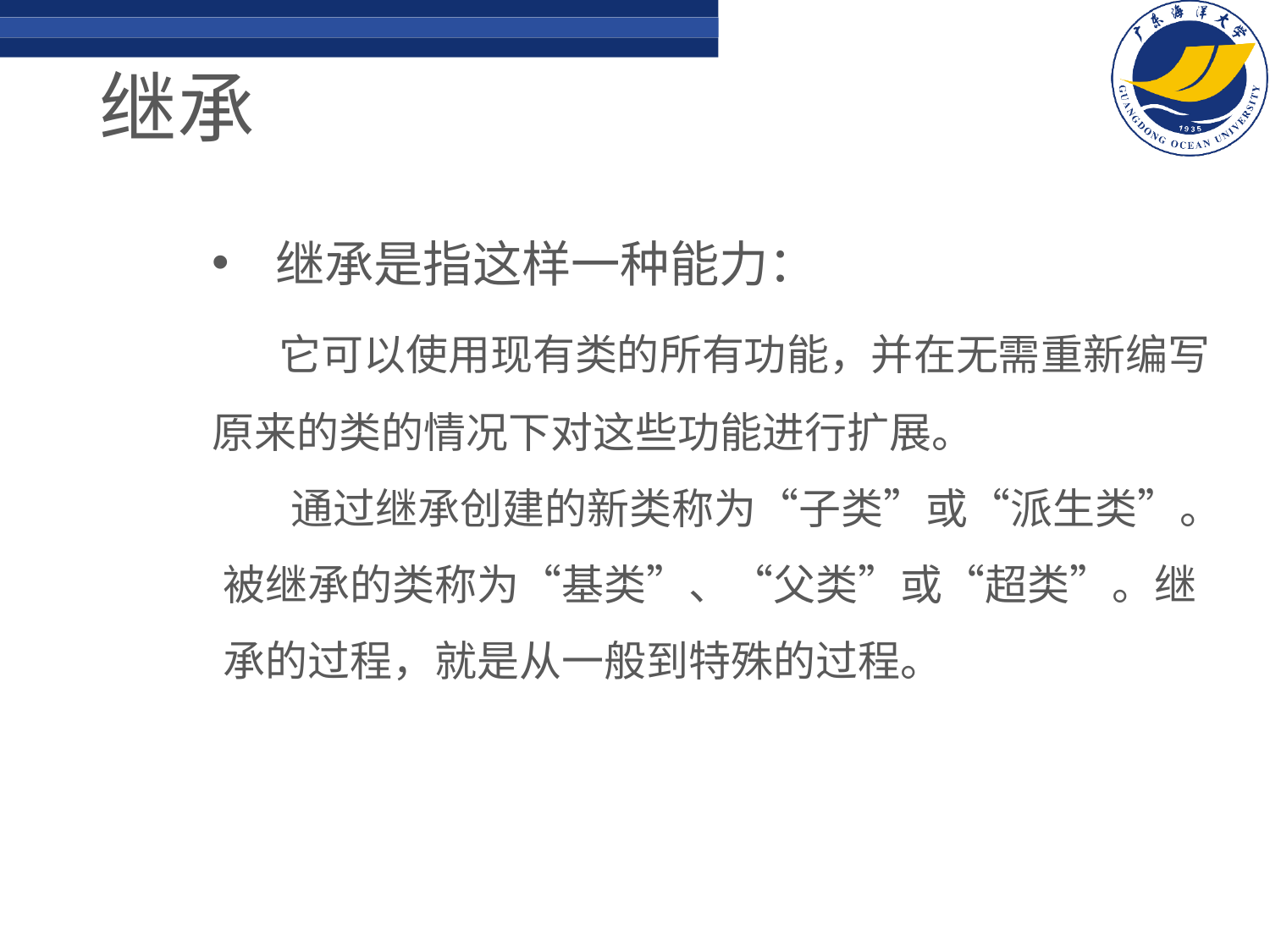

# 继承
继承是指这样一种能力：
     它可以使用现有类的所有功能，并在无需重新编写原来的类的情况下对这些功能进行扩展。
      通过继承创建的新类称为“子类”或“派生类”。被继承的类称为“基类”、“父类”或“超类”。继承的过程，就是从一般到特殊的过程。